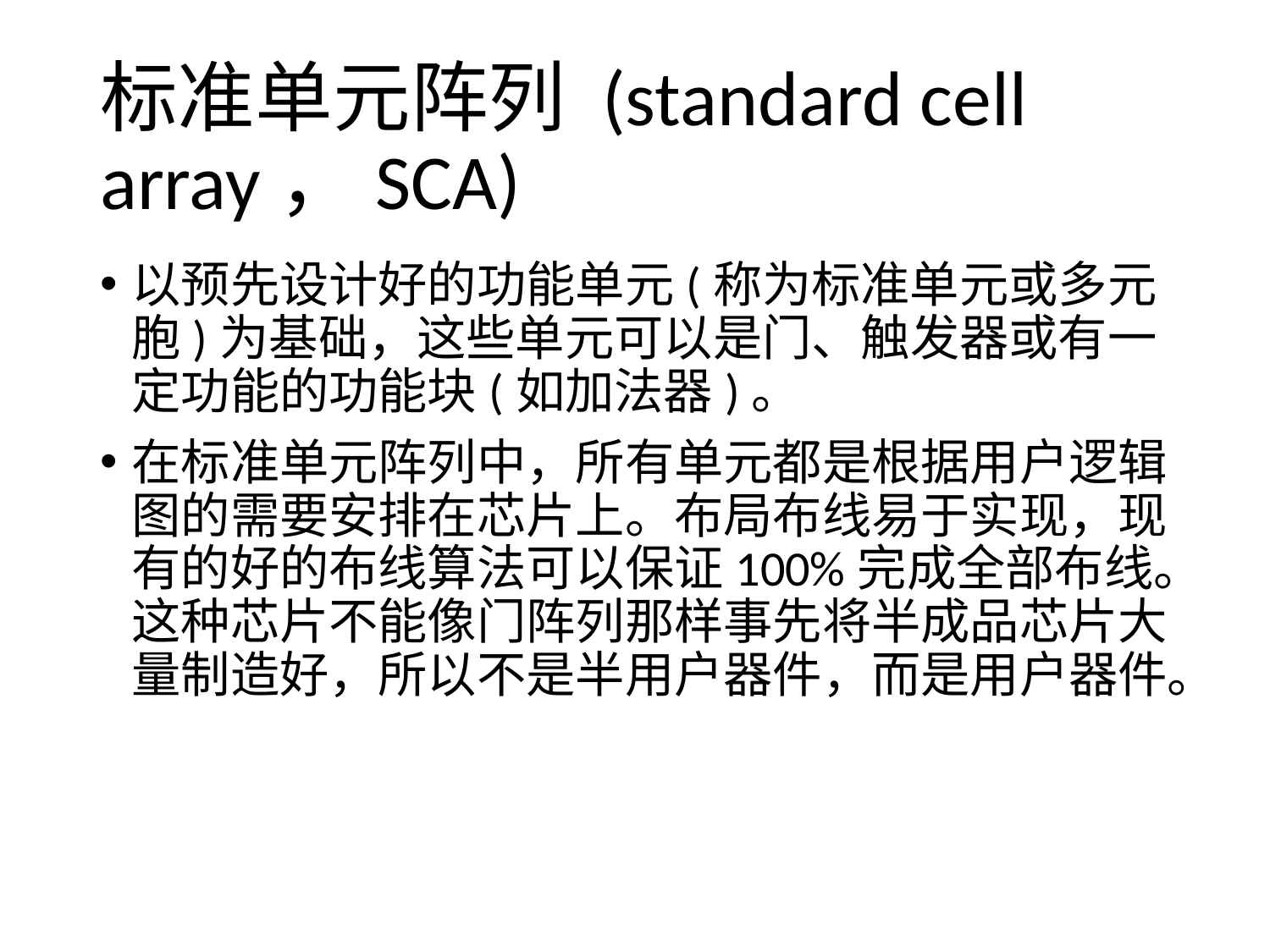

# 标准单元阵列 (standard cell array，SCA)
以预先设计好的功能单元(称为标准单元或多元胞)为基础，这些单元可以是门、触发器或有一定功能的功能块(如加法器)。
在标准单元阵列中，所有单元都是根据用户逻辑图的需要安排在芯片上。布局布线易于实现，现有的好的布线算法可以保证100%完成全部布线。这种芯片不能像门阵列那样事先将半成品芯片大量制造好，所以不是半用户器件，而是用户器件。